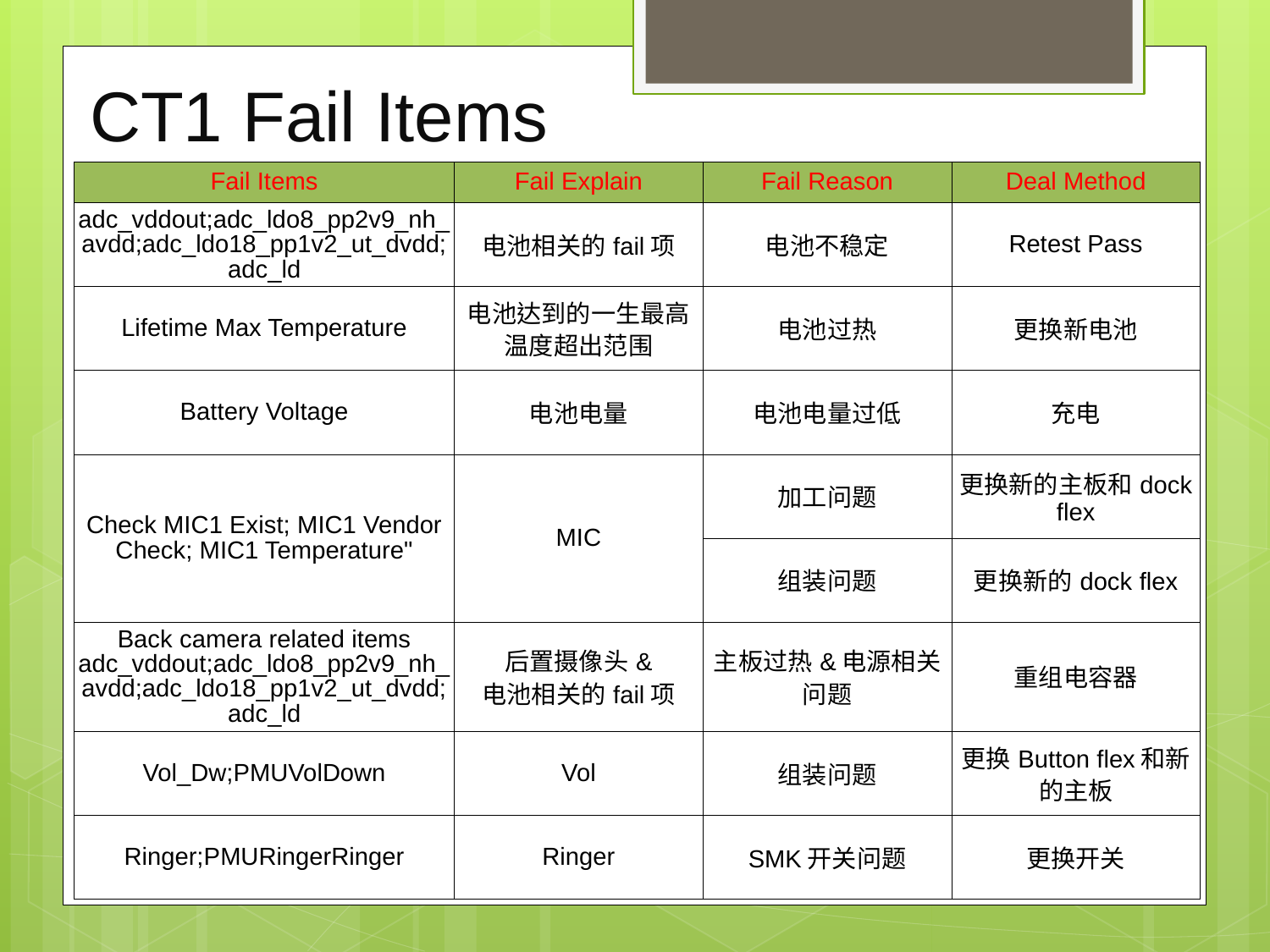

# CT1 Fail Items
| Fail Items | Fail Explain | Fail Reason | Deal Method |
| --- | --- | --- | --- |
| adc\_vddout;adc\_ldo8\_pp2v9\_nh\_avdd;adc\_ldo18\_pp1v2\_ut\_dvdd;adc\_ld | 电池相关的fail项 | 电池不稳定 | Retest Pass |
| Lifetime Max Temperature | 电池达到的一生最高温度超出范围 | 电池过热 | 更换新电池 |
| Battery Voltage | 电池电量 | 电池电量过低 | 充电 |
| Check MIC1 Exist; MIC1 Vendor Check; MIC1 Temperature" | MIC | 加工问题 | 更换新的主板和dock flex |
|  |  | 组装问题 | 更换新的dock flex |
| Back camera related items adc\_vddout;adc\_ldo8\_pp2v9\_nh\_avdd;adc\_ldo18\_pp1v2\_ut\_dvdd;adc\_ld | 后置摄像头& 电池相关的fail项 | 主板过热&电源相关问题 | 重组电容器 |
| Vol\_Dw;PMUVolDown | Vol | 组装问题 | 更换Button flex和新的主板 |
| Ringer;PMURingerRinger | Ringer | SMK开关问题 | 更换开关 |